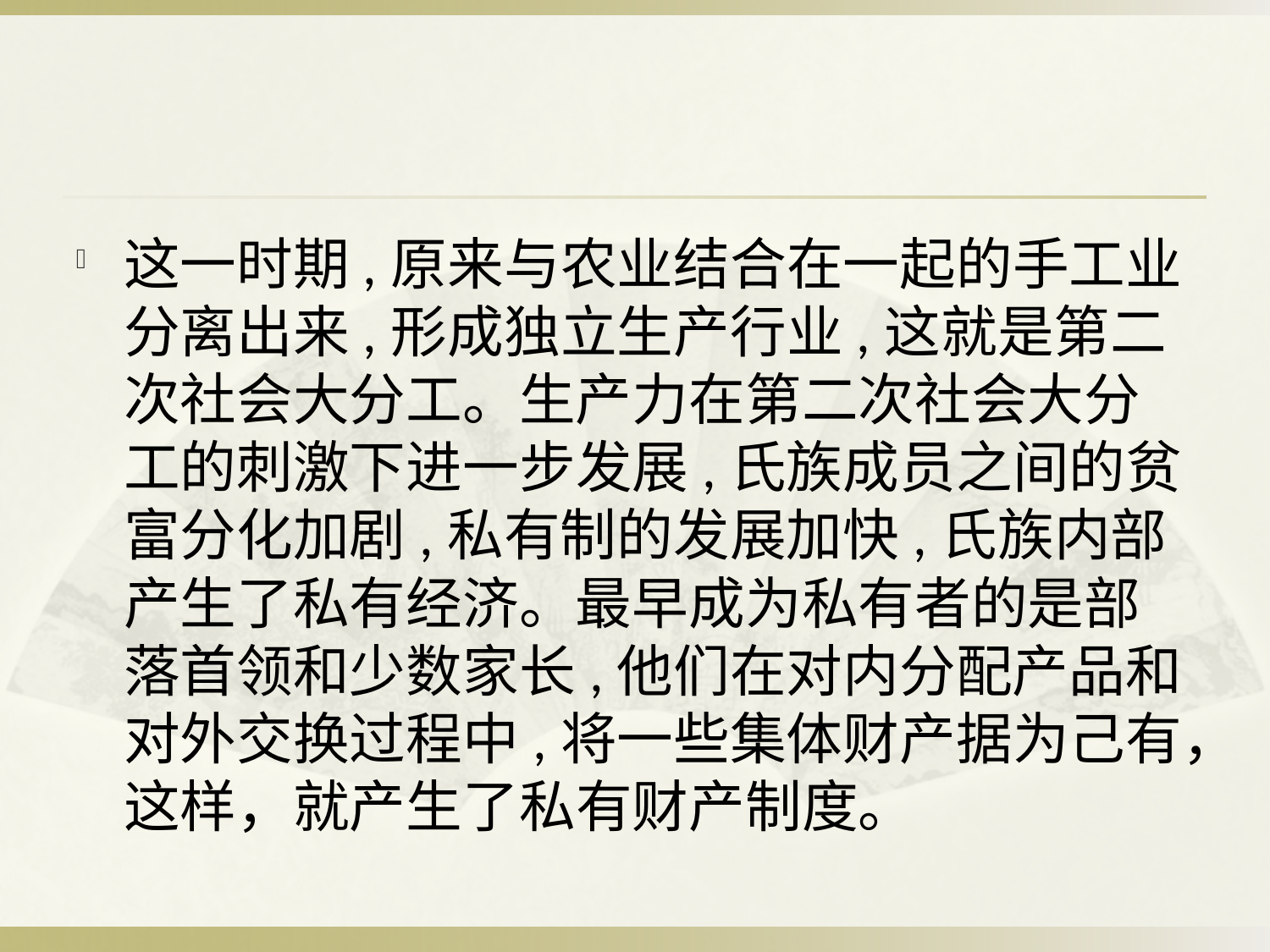

#
这一时期,原来与农业结合在一起的手工业分离出来,形成独立生产行业,这就是第二次社会大分工。生产力在第二次社会大分工的刺激下进一步发展,氏族成员之间的贫富分化加剧,私有制的发展加快,氏族内部产生了私有经济。最早成为私有者的是部落首领和少数家长,他们在对内分配产品和对外交换过程中,将一些集体财产据为己有，这样，就产生了私有财产制度。